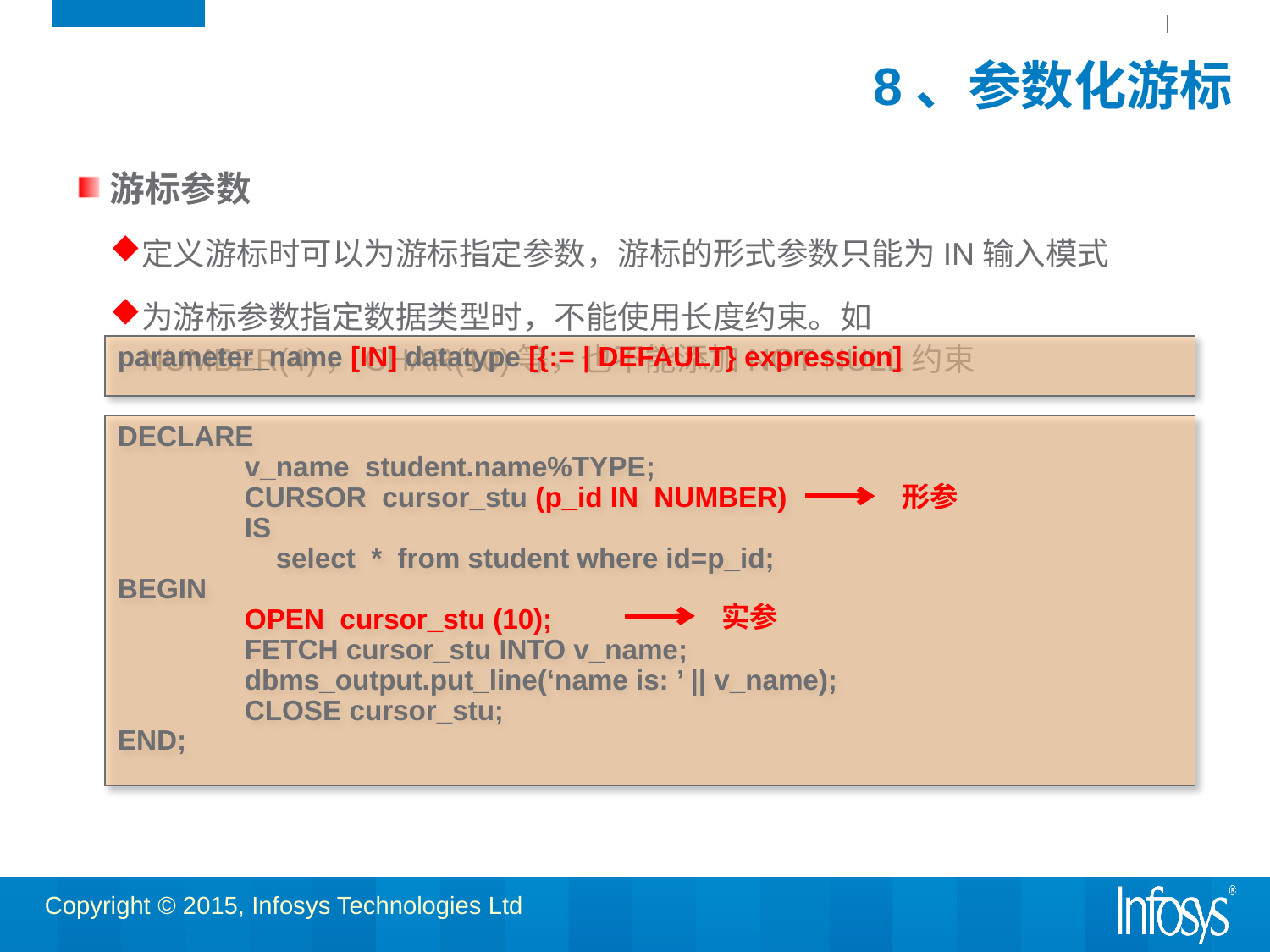

# 8、参数化游标
游标参数
定义游标时可以为游标指定参数，游标的形式参数只能为IN输入模式
为游标参数指定数据类型时，不能使用长度约束。如NUMBER(4)，CHAR(10)等，也不能添加NOT NULL约束

parameter_name [IN] datatype [{:= | DEFAULT} expression]
DECLARE
	v_name  student.name%TYPE;
	CURSOR  cursor_stu (p_id IN  NUMBER)
	IS
    select  *  from student where id=p_id;
BEGIN
	OPEN  cursor_stu (10);
	FETCH cursor_stu INTO v_name;
	dbms_output.put_line(‘name is: ’ || v_name);
	CLOSE cursor_stu;
END;
形参
实参